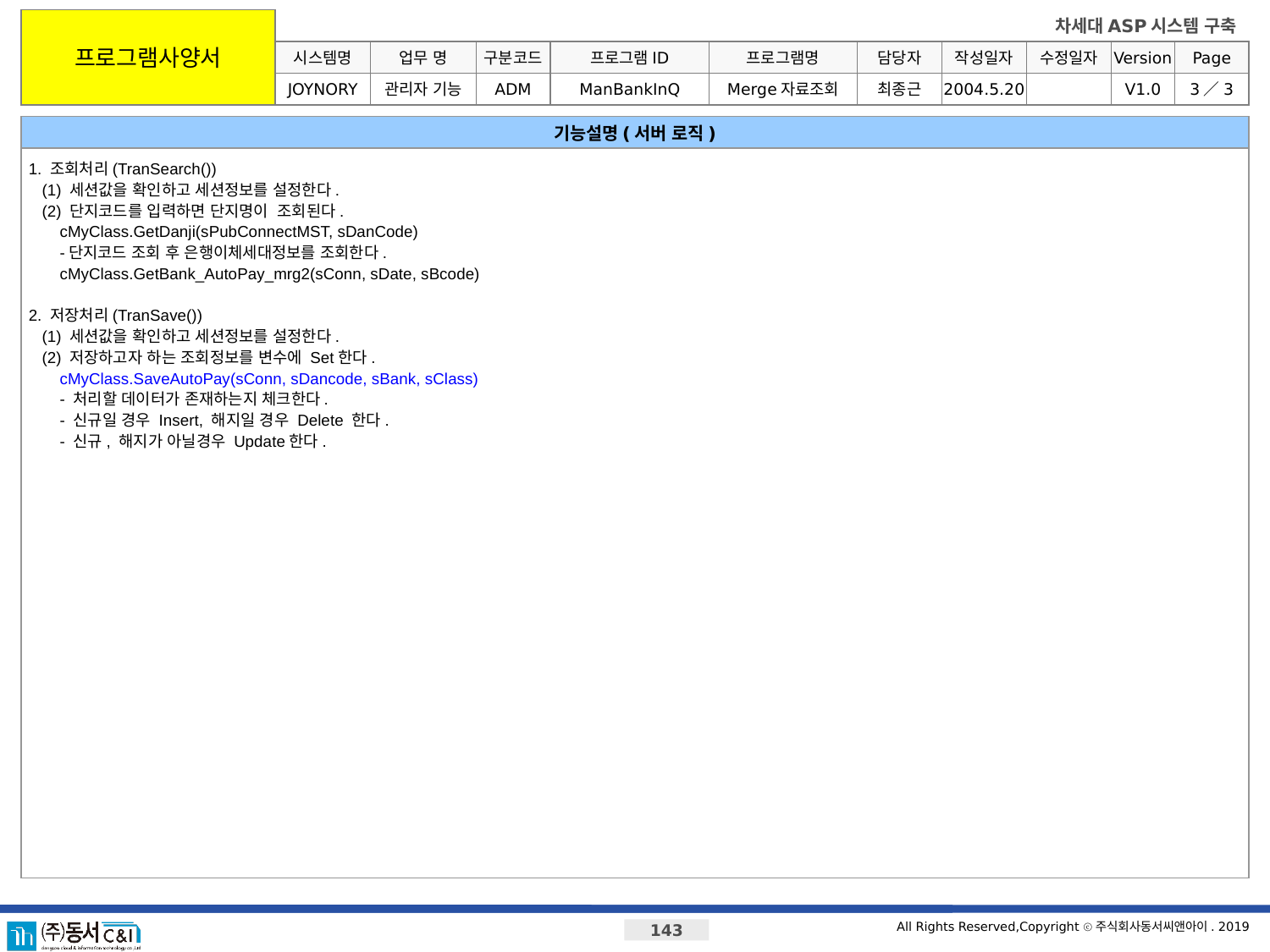

프로그램사양서
시스템명
업무 명
구분코드
프로그램ID
프로그램명
JOYNORY
관리자 기능
ADM
ManBankInQ
Merge자료조회
최종근
2004.5.20

V1.0
3／3
기능설명(서버 로직)
1. 조회처리(TranSearch())
   (1) 세션값을 확인하고 세션정보를 설정한다.
   (2) 단지코드를 입력하면 단지명이  조회된다.
       cMyClass.GetDanji(sPubConnectMST, sDanCode)
       -단지코드 조회 후 은행이체세대정보를 조회한다.
       cMyClass.GetBank_AutoPay_mrg2(sConn, sDate, sBcode)

2. 저장처리(TranSave())
   (1) 세션값을 확인하고 세션정보를 설정한다.
   (2) 저장하고자 하는 조회정보를 변수에 Set한다.
       cMyClass.SaveAutoPay(sConn, sDancode, sBank, sClass)
       - 처리할 데이터가 존재하는지 체크한다.
       - 신규일 경우 Insert, 해지일 경우 Delete 한다.
       - 신규, 해지가 아닐경우 Update한다.